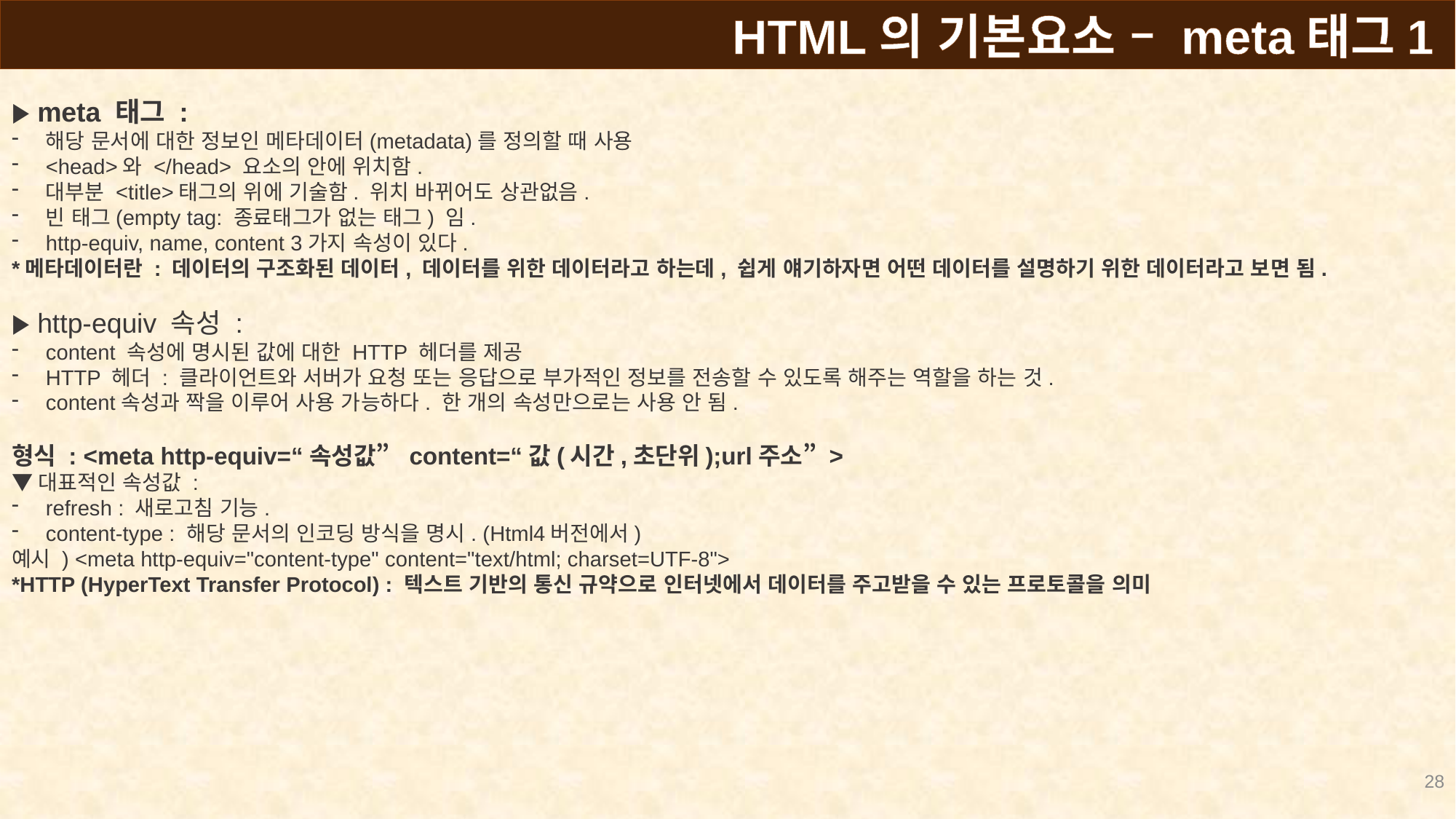

HTML의 기본요소 – meta태그1
▶ meta 태그 :
해당 문서에 대한 정보인 메타데이터(metadata)를 정의할 때 사용
<head>와 </head> 요소의 안에 위치함.
대부분 <title>태그의 위에 기술함. 위치 바뀌어도 상관없음.
빈 태그(empty tag: 종료태그가 없는 태그) 임.
http-equiv, name, content 3가지 속성이 있다.
*메타데이터란 : 데이터의 구조화된 데이터, 데이터를 위한 데이터라고 하는데, 쉽게 얘기하자면 어떤 데이터를 설명하기 위한 데이터라고 보면 됨.

▶ http-equiv 속성 :
content 속성에 명시된 값에 대한 HTTP 헤더를 제공
HTTP 헤더 : 클라이언트와 서버가 요청 또는 응답으로 부가적인 정보를 전송할 수 있도록 해주는 역할을 하는 것.
content속성과 짝을 이루어 사용 가능하다. 한 개의 속성만으로는 사용 안 됨.

형식 : <meta http-equiv=“속성값”  content=“값(시간,초단위);url주소” >
▼대표적인 속성값 :
refresh : 새로고침 기능.
content-type : 해당 문서의 인코딩 방식을 명시. (Html4버전에서)
예시 ) <meta http-equiv="content-type" content="text/html; charset=UTF-8">
*HTTP (HyperText Transfer Protocol) : 텍스트 기반의 통신 규약으로 인터넷에서 데이터를 주고받을 수 있는 프로토콜을 의미

28